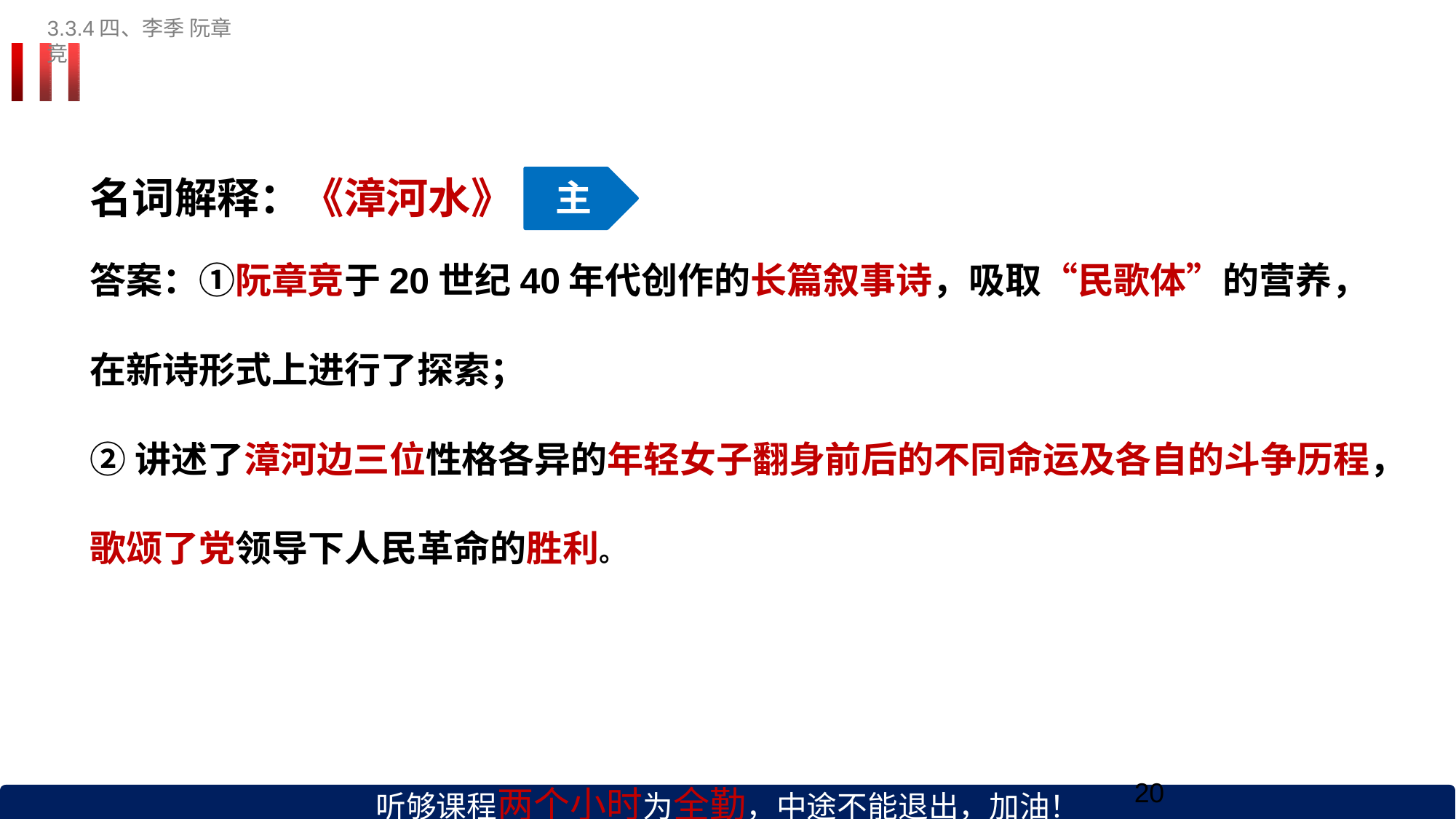

3.3.4四、李季 阮章竞

# 名词解释：《漳河水》
主
答案：①阮章竞于20世纪40年代创作的长篇叙事诗，吸取“民歌体”的营养，

在新诗形式上进行了探索；

②讲述了漳河边三位性格各异的年轻女子翻身前后的不同命运及各自的斗争历程，

歌颂了党领导下人民革命的胜利。
20

听够课程两个小时为全勤，中途不能退出，加油！